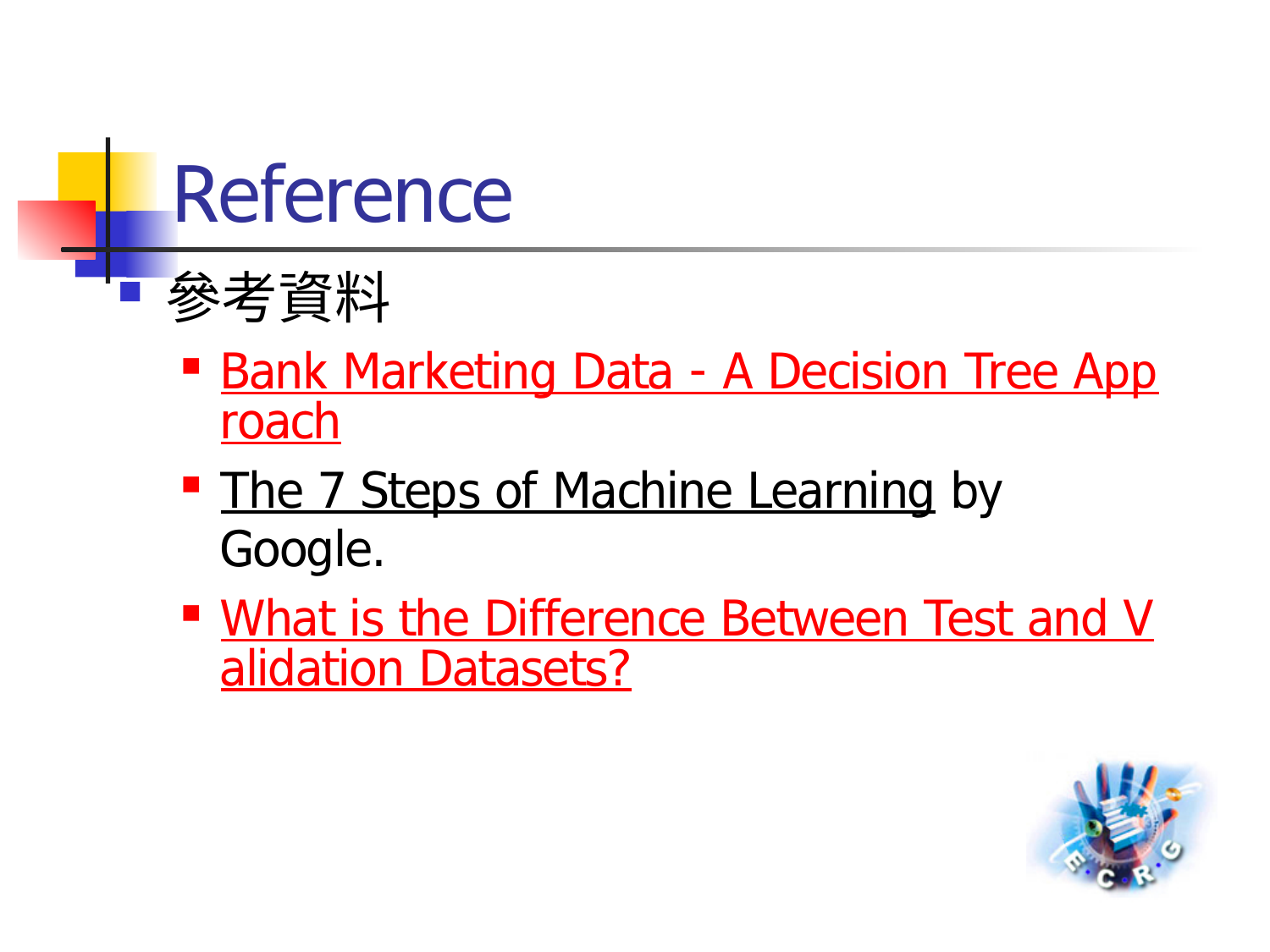

# Reference
參考資料
Bank Marketing Data - A Decision Tree Approach
The 7 Steps of Machine Learning by Google.
What is the Difference Between Test and Validation Datasets?